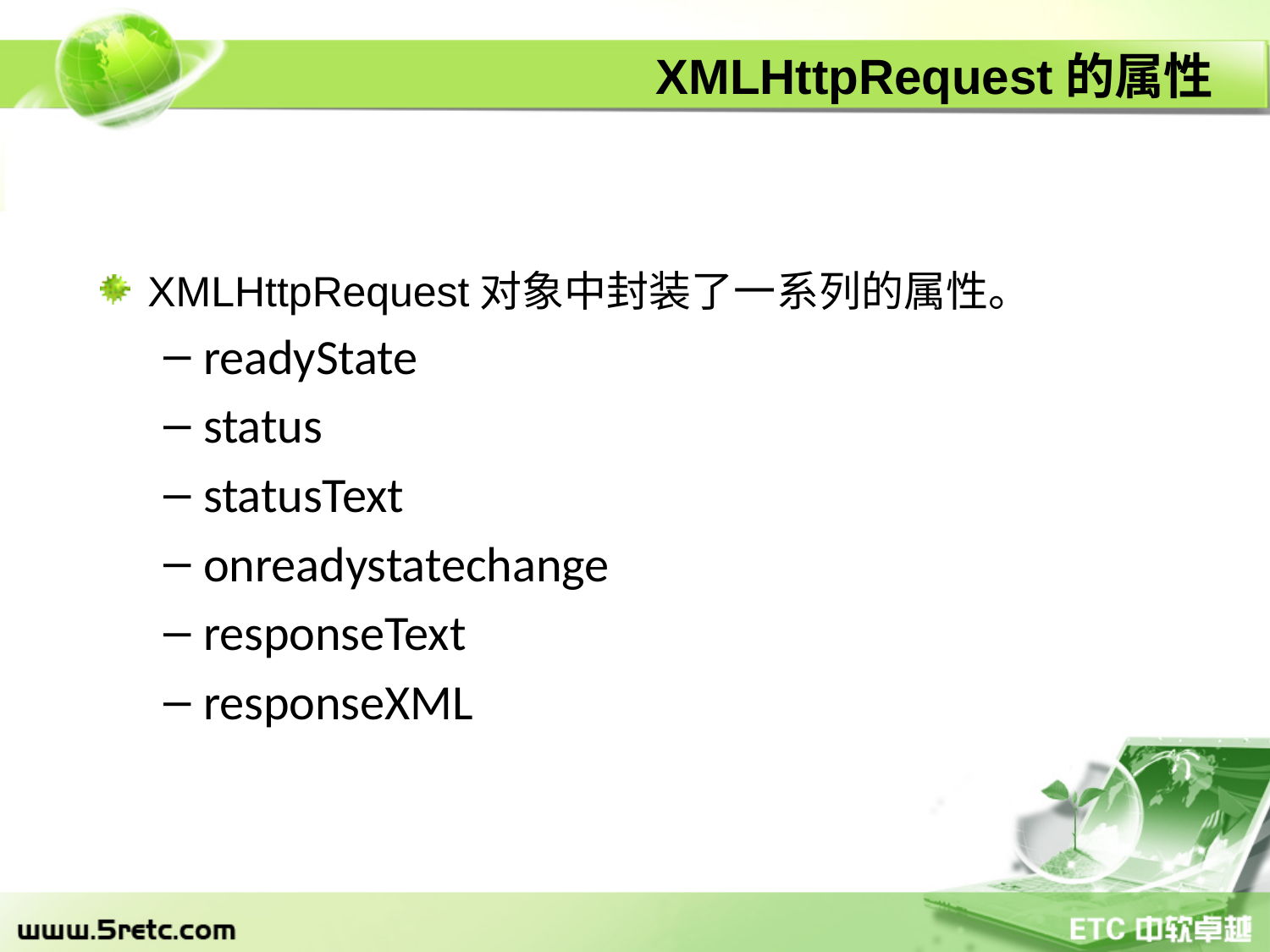

# XMLHttpRequest的属性
XMLHttpRequest对象中封装了一系列的属性。
readyState
status
statusText
onreadystatechange
responseText
responseXML